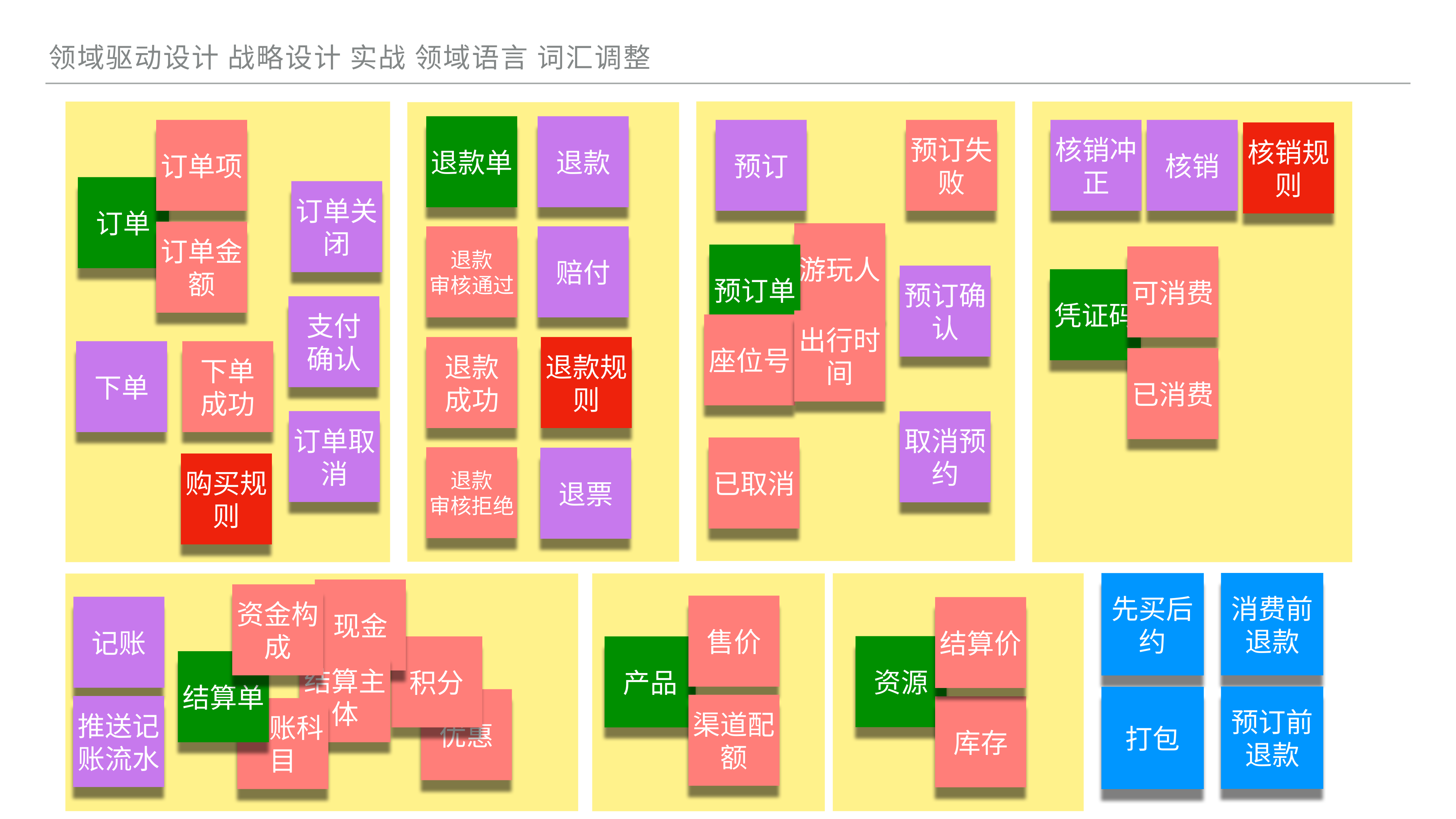

领域驱动设计 战略设计 实战 领域语言 词汇调整

退款单
退款
订单项
预订
预订失败
核销冲正
核销
核销规则
订单
订单关闭
订单金额
游玩人
退款
审核通过
赔付
预订单
可消费
预订确认
凭证码
支付
确认
出行时间
座位号
退款
成功
退款规则
下单
下单
成功
已消费
订单取消
取消预约
已取消
退款
审核拒绝
退票
购买规则
消费前退款
先买后约

现金
资金构成
售价
记账
结算价
资源
积分
产品
结算单
结算主体
预订前退款
打包
优惠
渠道配额
推送记账流水
库存
记账科目